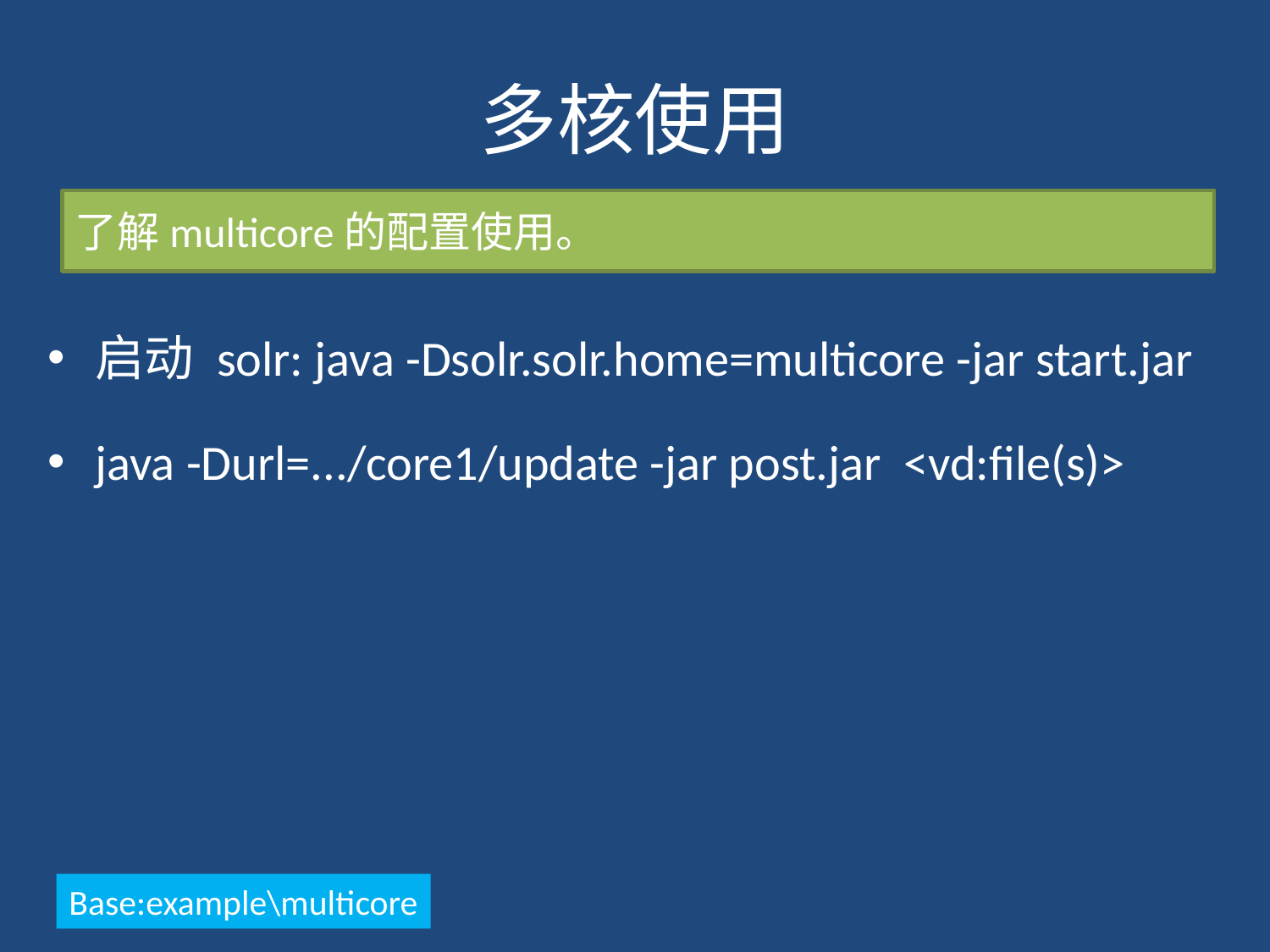

# 多核使用
了解multicore的配置使用。
启动 solr: java -Dsolr.solr.home=multicore -jar start.jar
java -Durl=.../core1/update -jar post.jar  <vd:file(s)>

Base:example\multicore